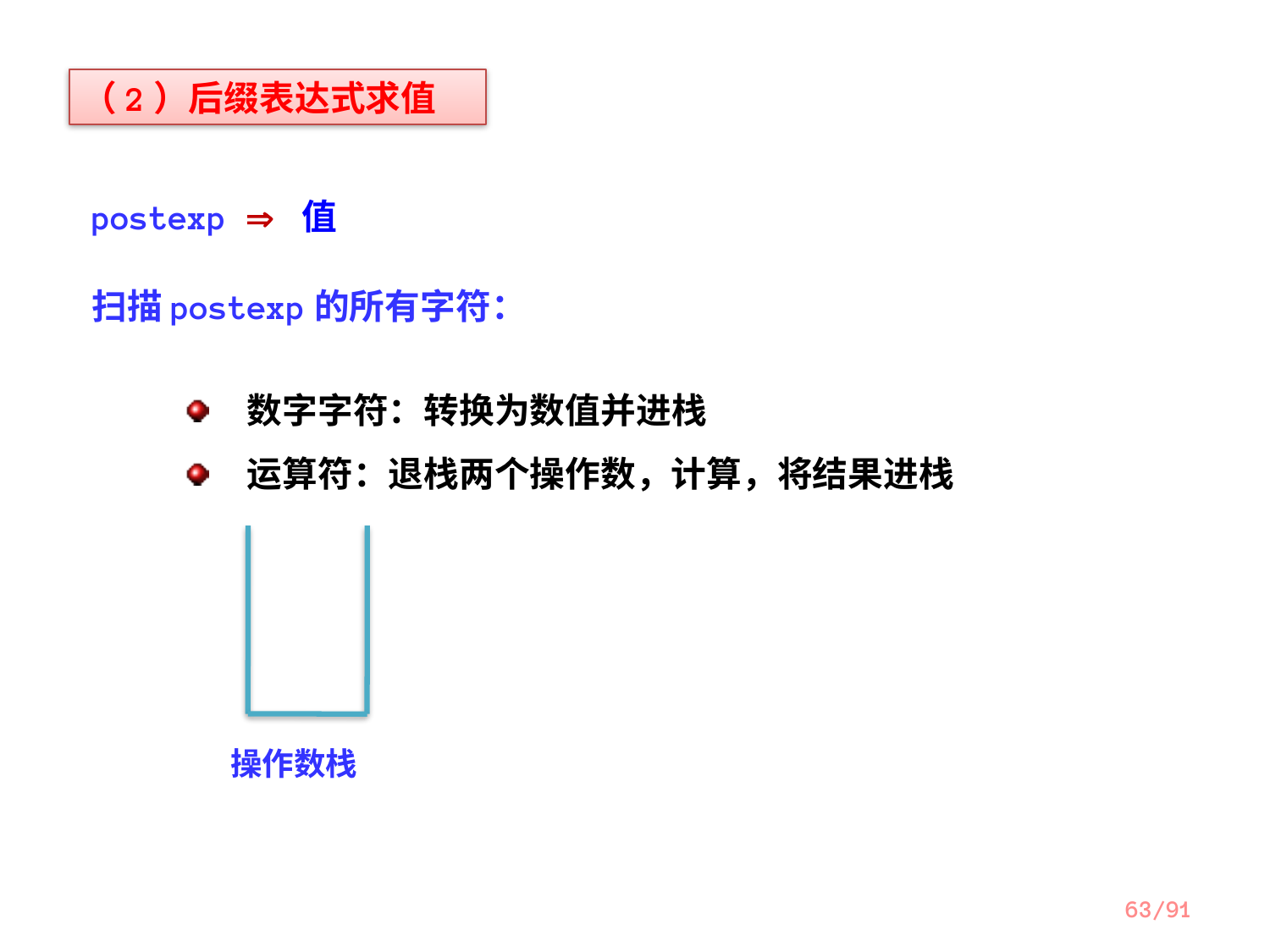

（2）后缀表达式求值
postexp ⇒ 值
扫描postexp的所有字符：
数字字符：转换为数值并进栈
运算符：退栈两个操作数，计算，将结果进栈
操作数栈
63/91